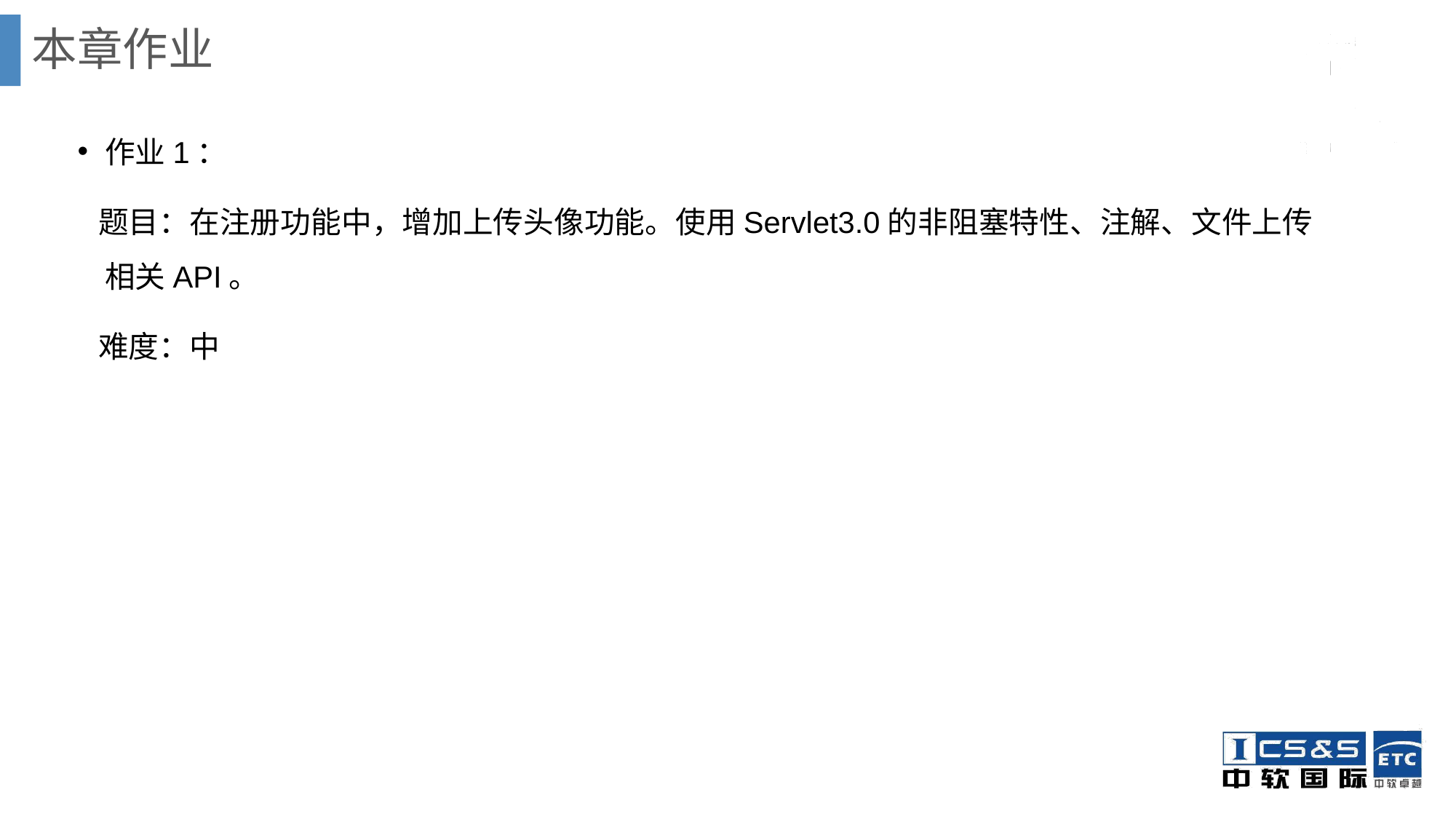

# 本章作业
作业1：
  题目：在注册功能中，增加上传头像功能。使用Servlet3.0的非阻塞特性、注解、文件上传相关API。
  难度：中